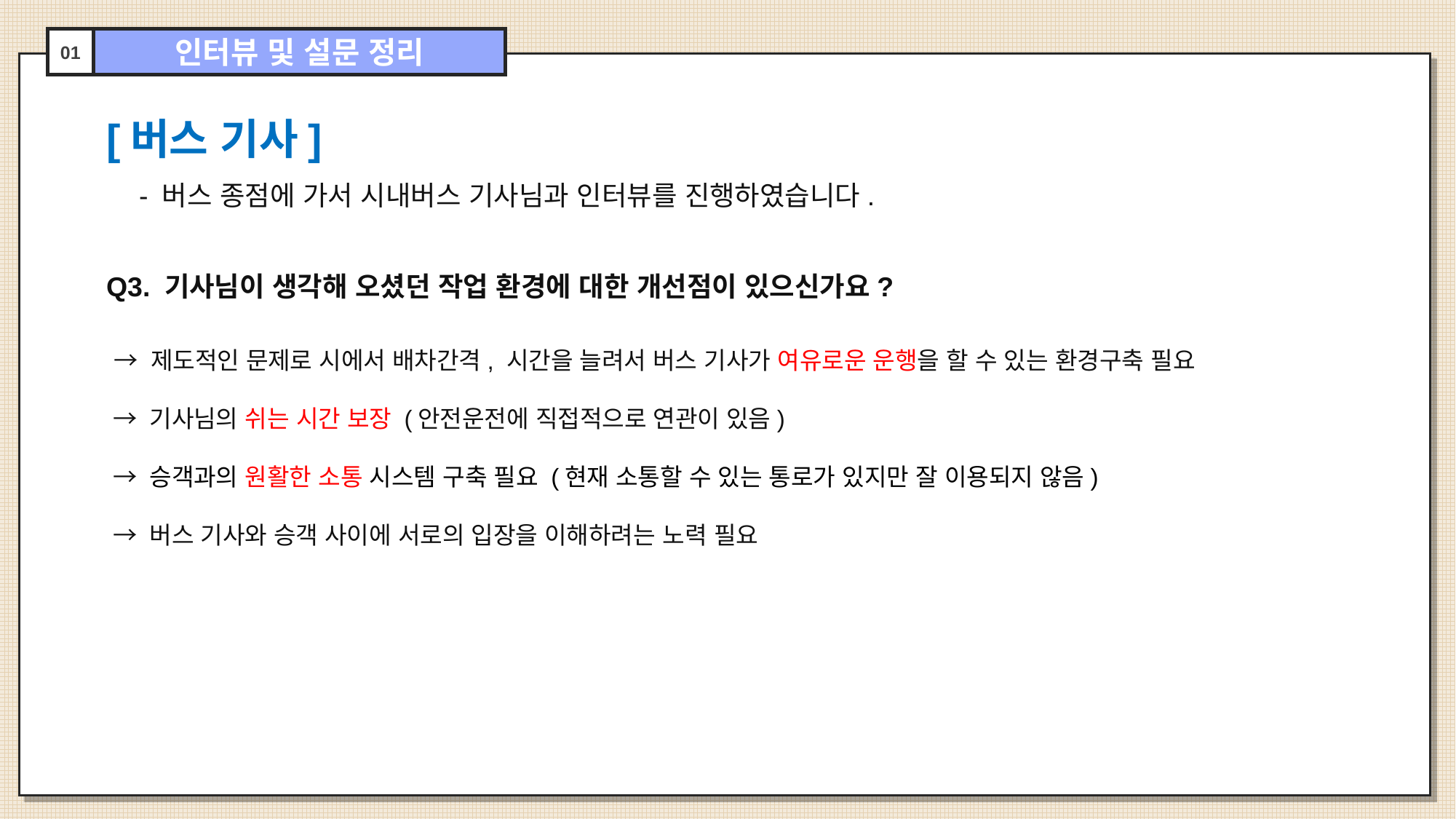

01
인터뷰 및 설문 정리

[버스 기사]
 - 버스 종점에 가서 시내버스 기사님과 인터뷰를 진행하였습니다.

Q3. 기사님이 생각해 오셨던 작업 환경에 대한 개선점이 있으신가요?

 → 제도적인 문제로 시에서 배차간격, 시간을 늘려서 버스 기사가 여유로운 운행을 할 수 있는 환경구축 필요

 → 기사님의 쉬는 시간 보장 (안전운전에 직접적으로 연관이 있음)

 → 승객과의 원활한 소통 시스템 구축 필요 (현재 소통할 수 있는 통로가 있지만 잘 이용되지 않음)

 → 버스 기사와 승객 사이에 서로의 입장을 이해하려는 노력 필요